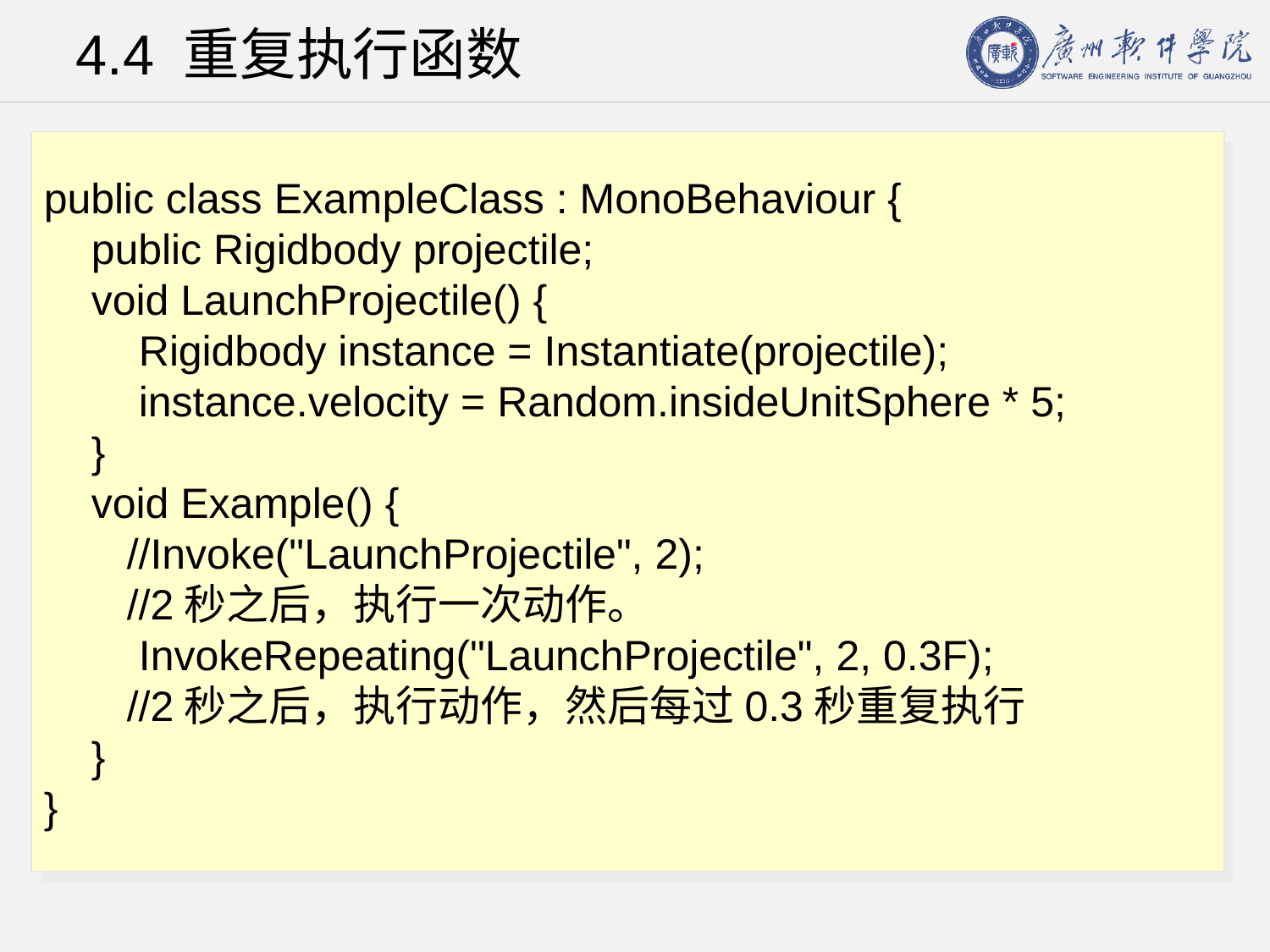

# 4.4 重复执行函数
public class ExampleClass : MonoBehaviour {
    public Rigidbody projectile;
    void LaunchProjectile() {
        Rigidbody instance = Instantiate(projectile);
        instance.velocity = Random.insideUnitSphere * 5;
    }
    void Example() {
       //Invoke("LaunchProjectile", 2);
       //2秒之后，执行一次动作。
        InvokeRepeating("LaunchProjectile", 2, 0.3F);
       //2秒之后，执行动作，然后每过0.3秒重复执行
    }
}